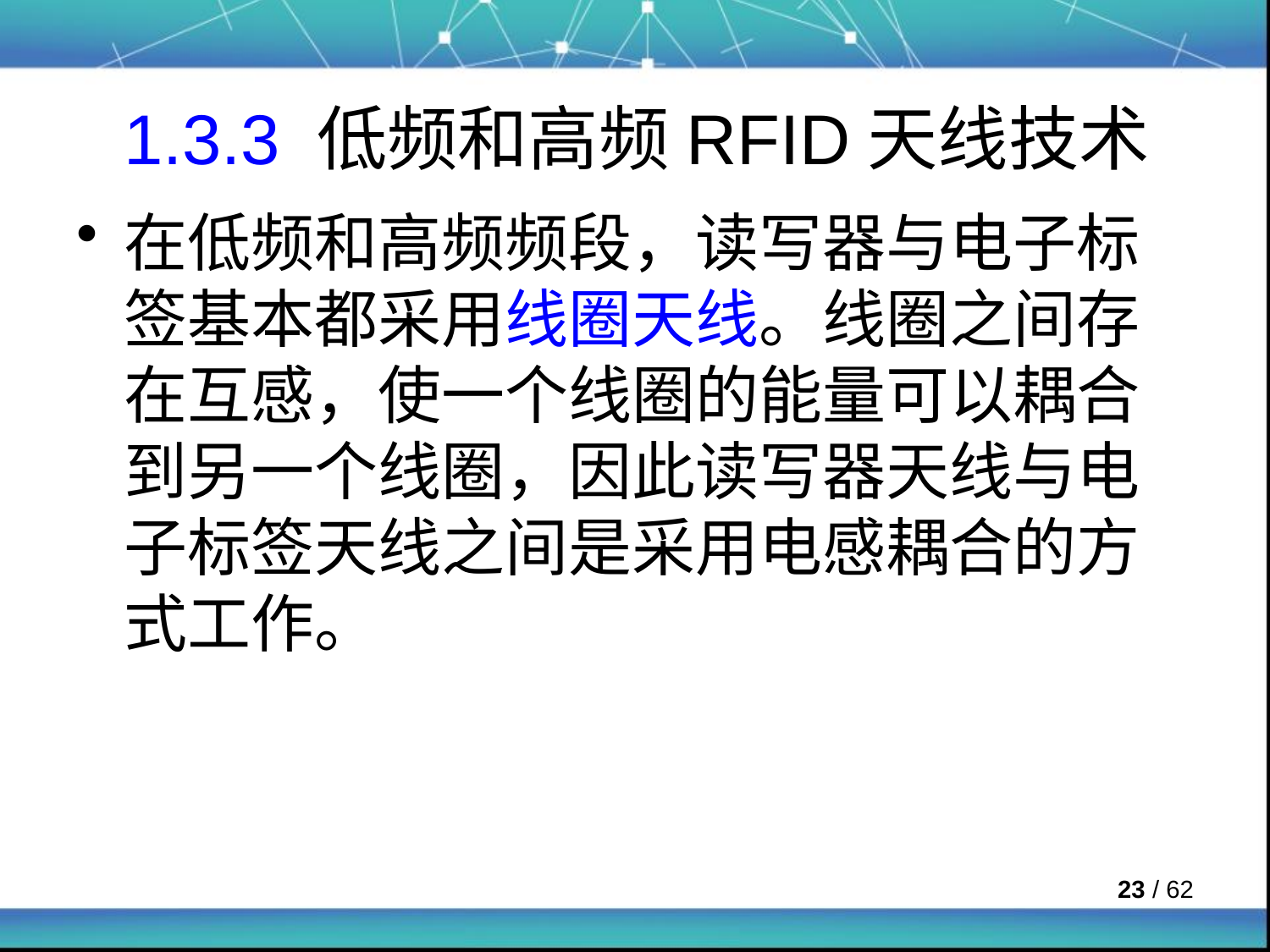

# 1.3.3 低频和高频RFID天线技术
在低频和高频频段，读写器与电子标签基本都采用线圈天线。线圈之间存在互感，使一个线圈的能量可以耦合到另一个线圈，因此读写器天线与电子标签天线之间是采用电感耦合的方式工作。
23 / 62